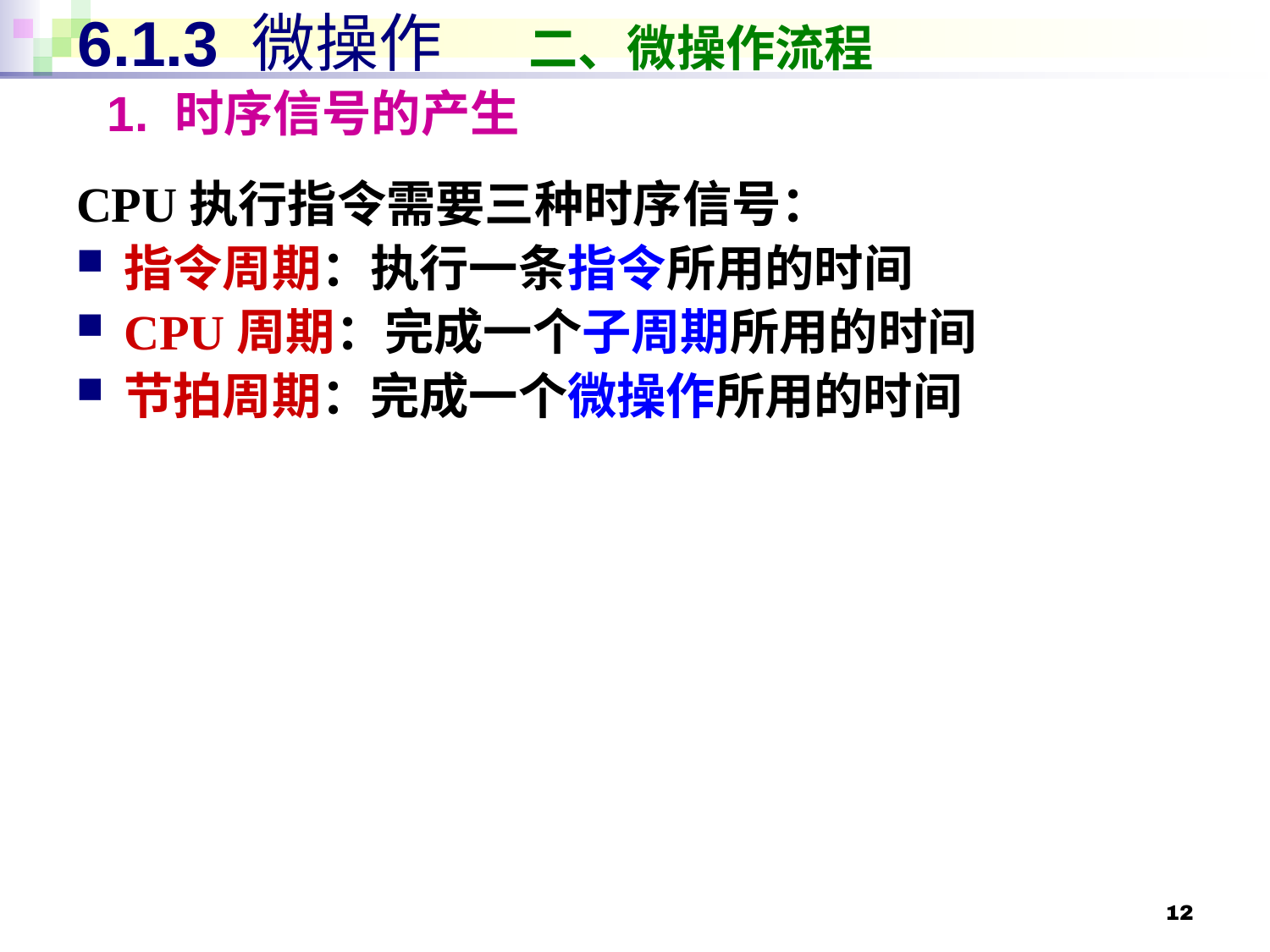

# 6.1.3 微操作      二、微操作流程
1. 时序信号的产生
CPU执行指令需要三种时序信号：
指令周期：执行一条指令所用的时间
CPU周期：完成一个子周期所用的时间
节拍周期：完成一个微操作所用的时间
12